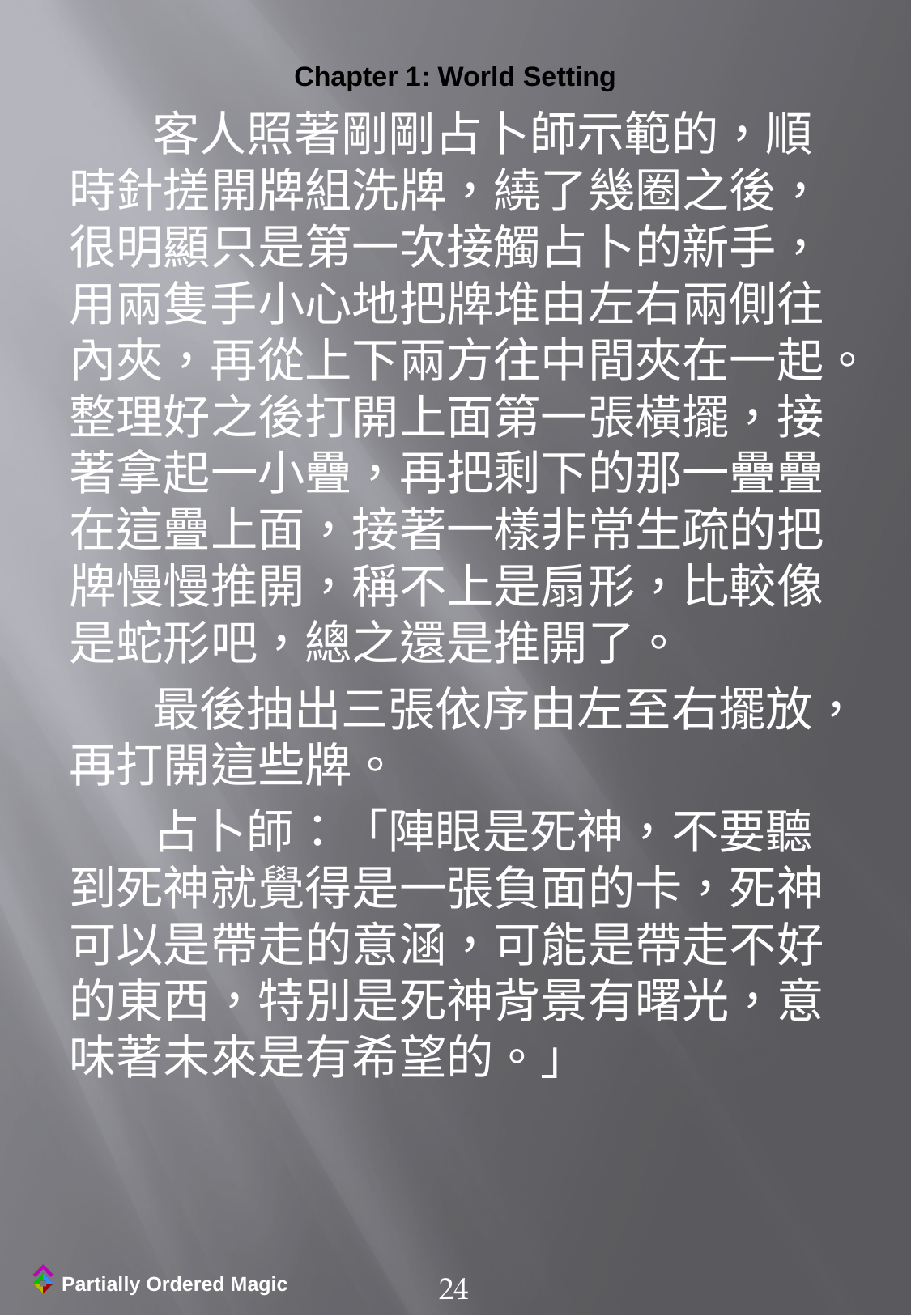

# Chapter 1: World Setting
客人照著剛剛占卜師示範的，順時針搓開牌組洗牌，繞了幾圈之後， 很明顯只是第一次接觸占卜的新手，用兩隻手小心地把牌堆由左右兩側往內夾，再從上下兩方往中間夾在一起。整理好之後打開上面第一張橫擺，接著拿起一小疊，再把剩下的那一疊疊在這疊上面，接著一樣非常生疏的把牌慢慢推開，稱不上是扇形，比較像是蛇形吧，總之還是推開了。
最後抽出三張依序由左至右擺放，再打開這些牌。
占卜師：「陣眼是死神，不要聽到死神就覺得是一張負面的卡，死神可以是帶走的意涵，可能是帶走不好的東西，特別是死神背景有曙光，意味著未來是有希望的。」